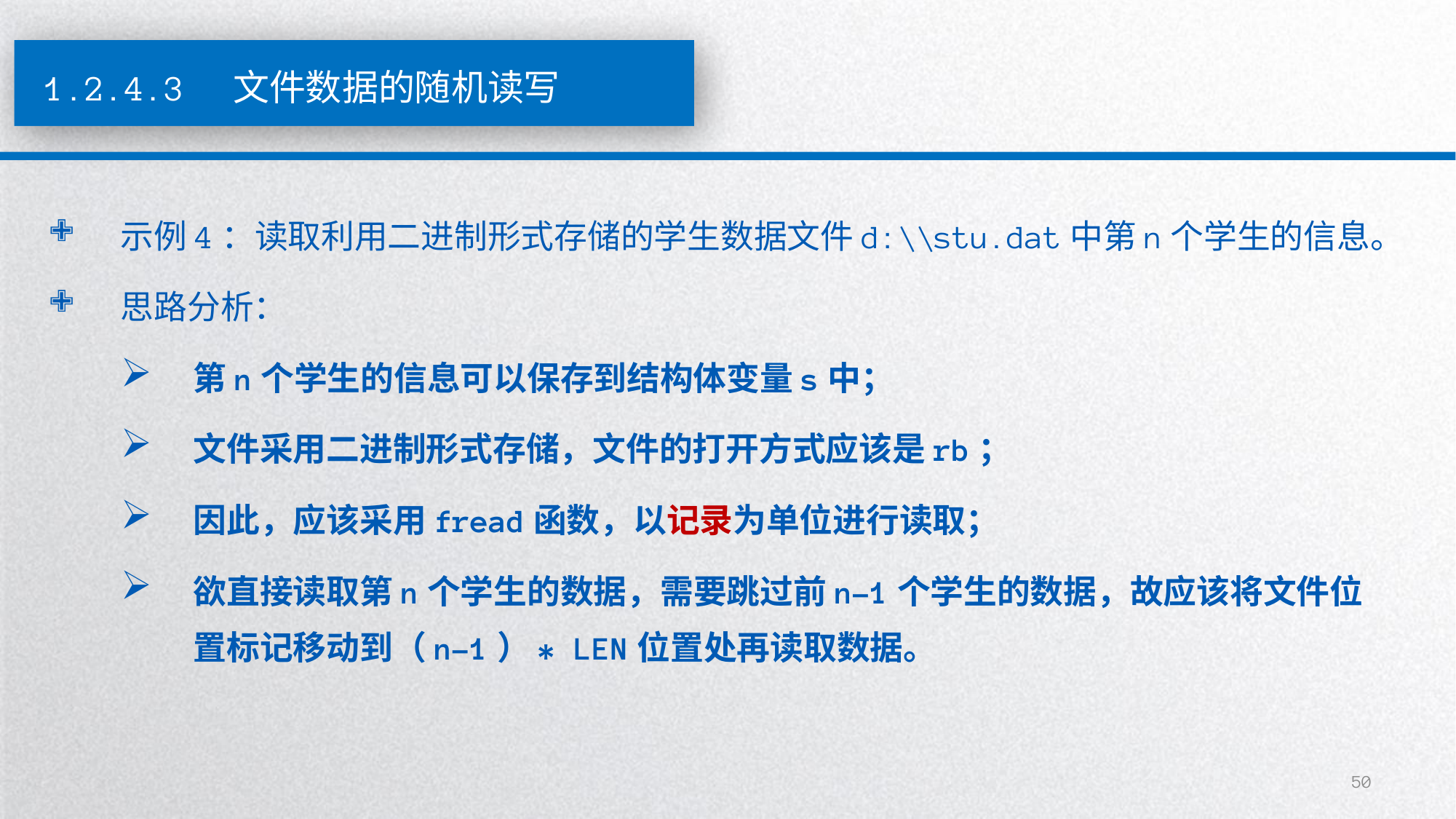

1.2.4.3  文件数据的随机读写
示例4：读取利用二进制形式存储的学生数据文件d:\\stu.dat中第n个学生的信息。
思路分析：
第n个学生的信息可以保存到结构体变量s中；
文件采用二进制形式存储，文件的打开方式应该是rb；
因此，应该采用fread函数，以记录为单位进行读取；
欲直接读取第n个学生的数据，需要跳过前n-1个学生的数据，故应该将文件位置标记移动到（n-1）* LEN位置处再读取数据。

50